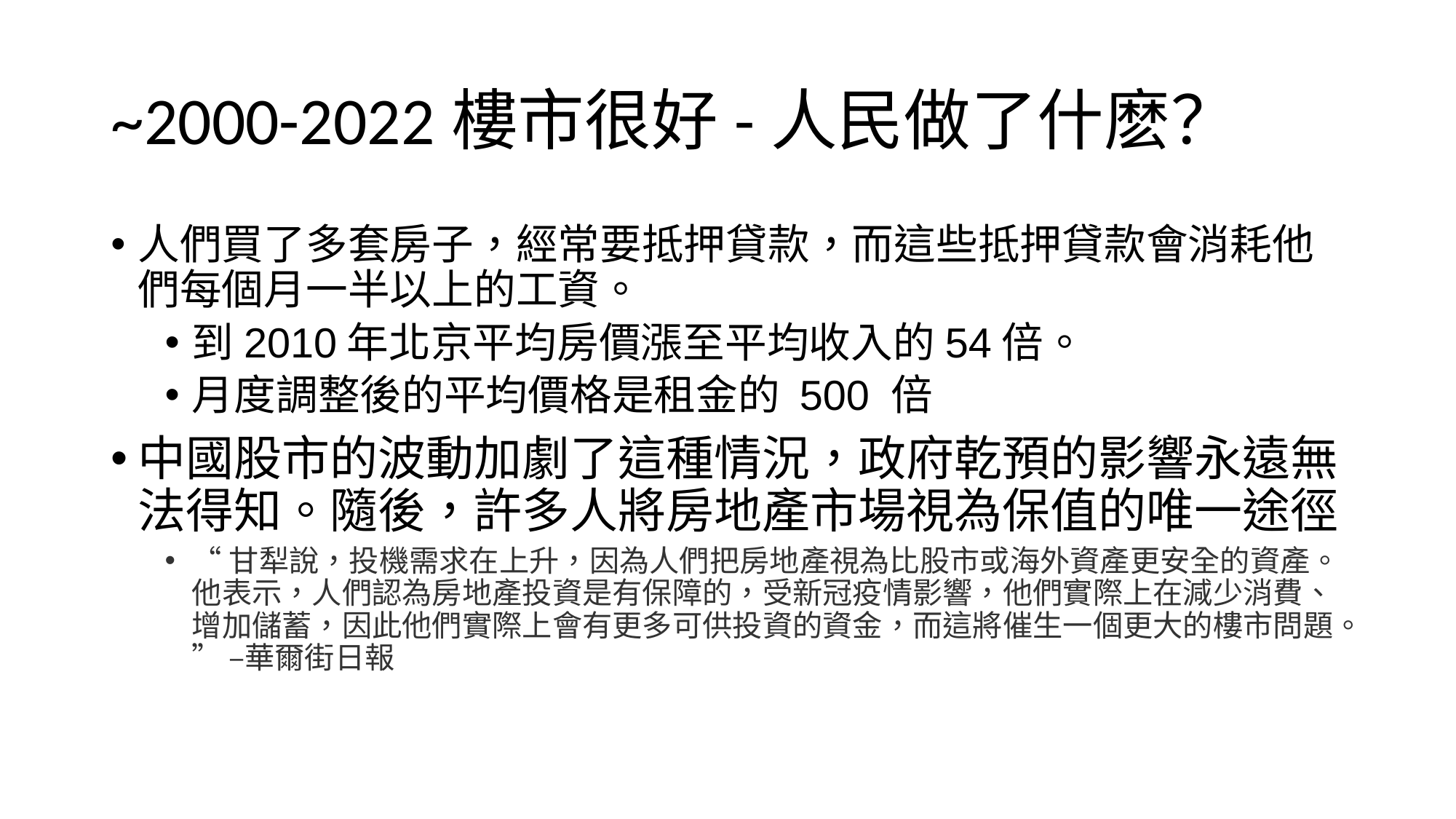

# ~2000-2022樓市很好-人民做了什麽？
人們買了多套房子，經常要抵押貸款，而這些抵押貸款會消耗他們每個月一半以上的工資。
到2010年北京平均房價漲至平均收入的54倍。
月度調整後的平均價格是租金的 500 倍
中國股市的波動加劇了這種情況，政府乾預的影響永遠無法得知。隨後，許多人將房地產市場視為保值的唯一途徑
“甘犁說，投機需求在上升，因為人們把房地產視為比股市或海外資產更安全的資產。他表示，人們認為房地產投資是有保障的，受新冠疫情影響，他們實際上在減少消費、增加儲蓄，因此他們實際上會有更多可供投資的資金，而這將催生一個更大的樓市問題。” –華爾街日報